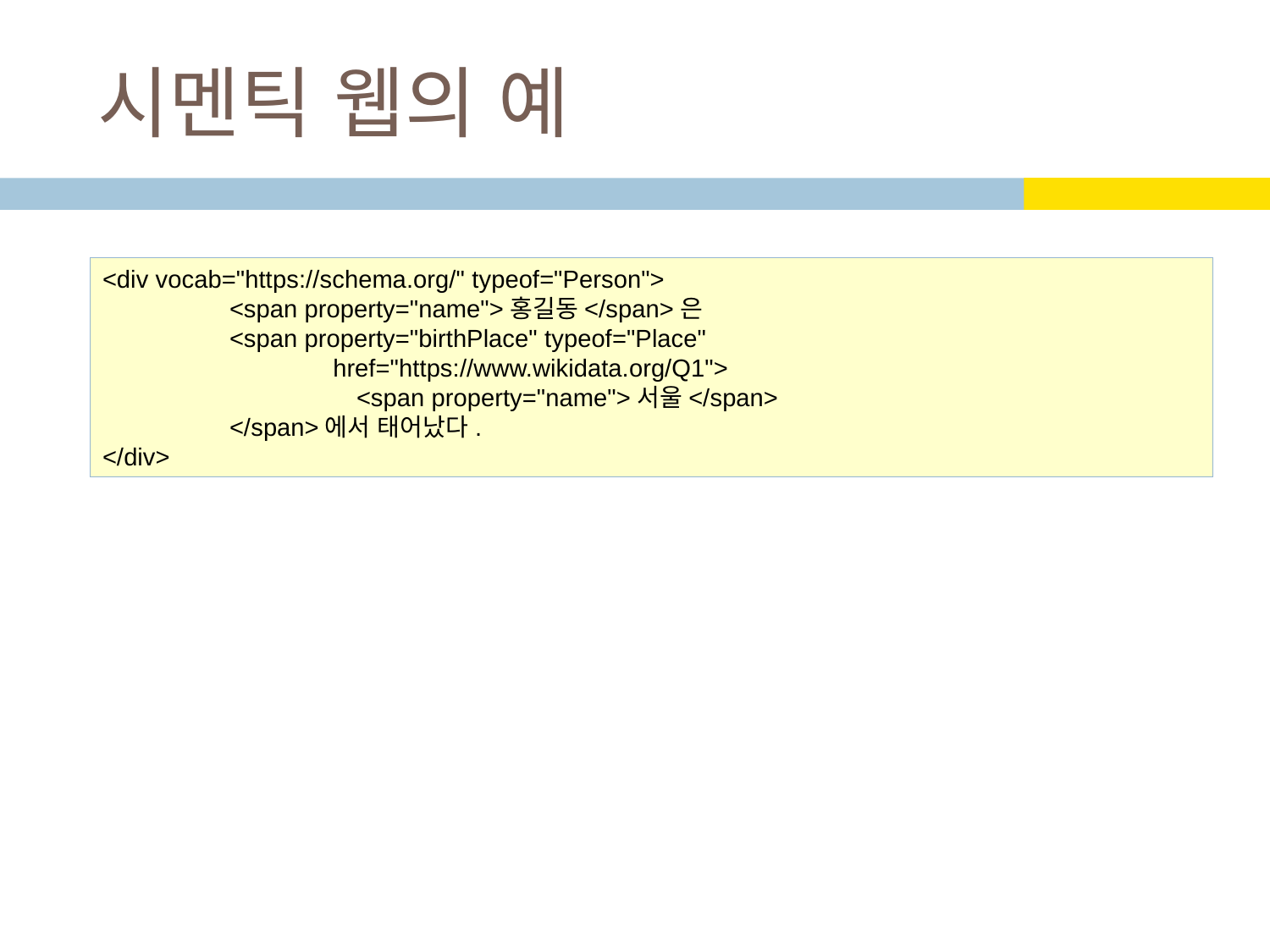

# 시멘틱 웹의 예
<div vocab="https://schema.org/" typeof="Person">
	<span property="name">홍길동</span>은
	<span property="birthPlace" typeof="Place"
                                 href="https://www.wikidata.org/Q1">
		<span property="name">서울</span>
	</span>에서 태어났다.
</div>